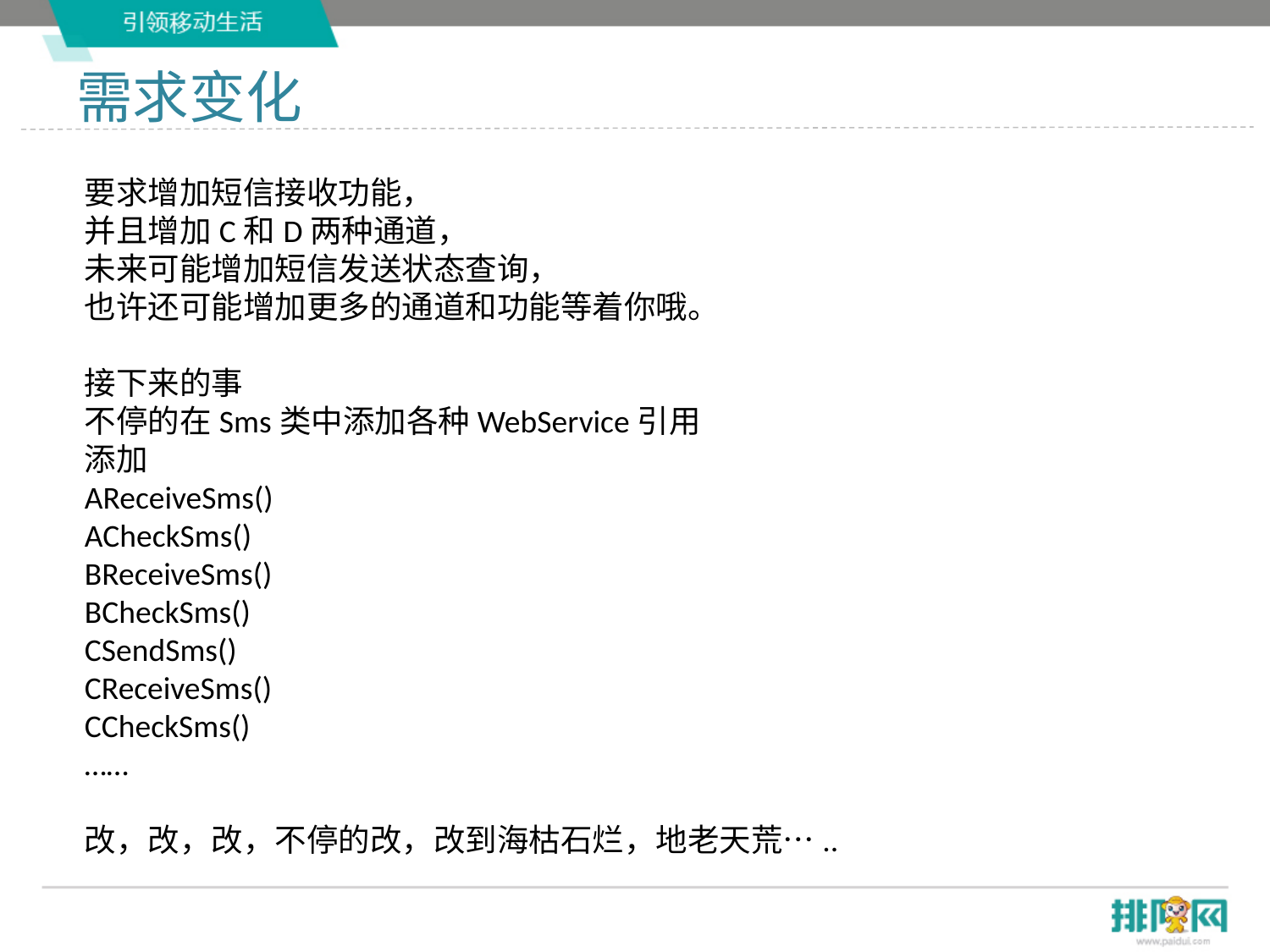

# 需求变化

要求增加短信接收功能，
并且增加C和D两种通道，
未来可能增加短信发送状态查询，
也许还可能增加更多的通道和功能等着你哦。

接下来的事
不停的在Sms类中添加各种WebService引用
添加
AReceiveSms()
ACheckSms()
BReceiveSms()
BCheckSms()
CSendSms()
CReceiveSms()
CCheckSms()
……

改，改，改，不停的改，改到海枯石烂，地老天荒…..